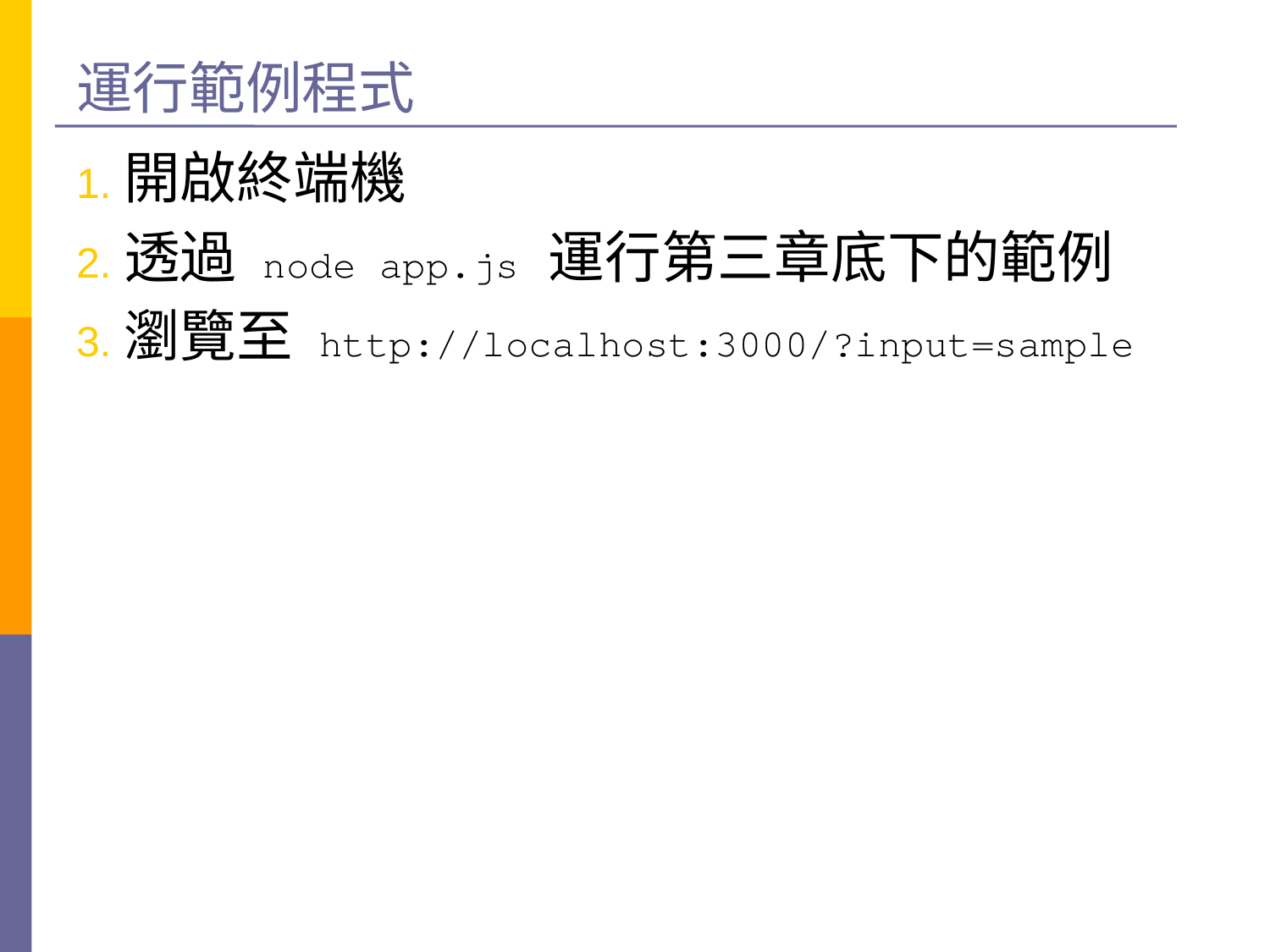

# 運行範例程式
開啟終端機
透過 node app.js 運行第三章底下的範例
瀏覽至 http://localhost:3000/?input=sample